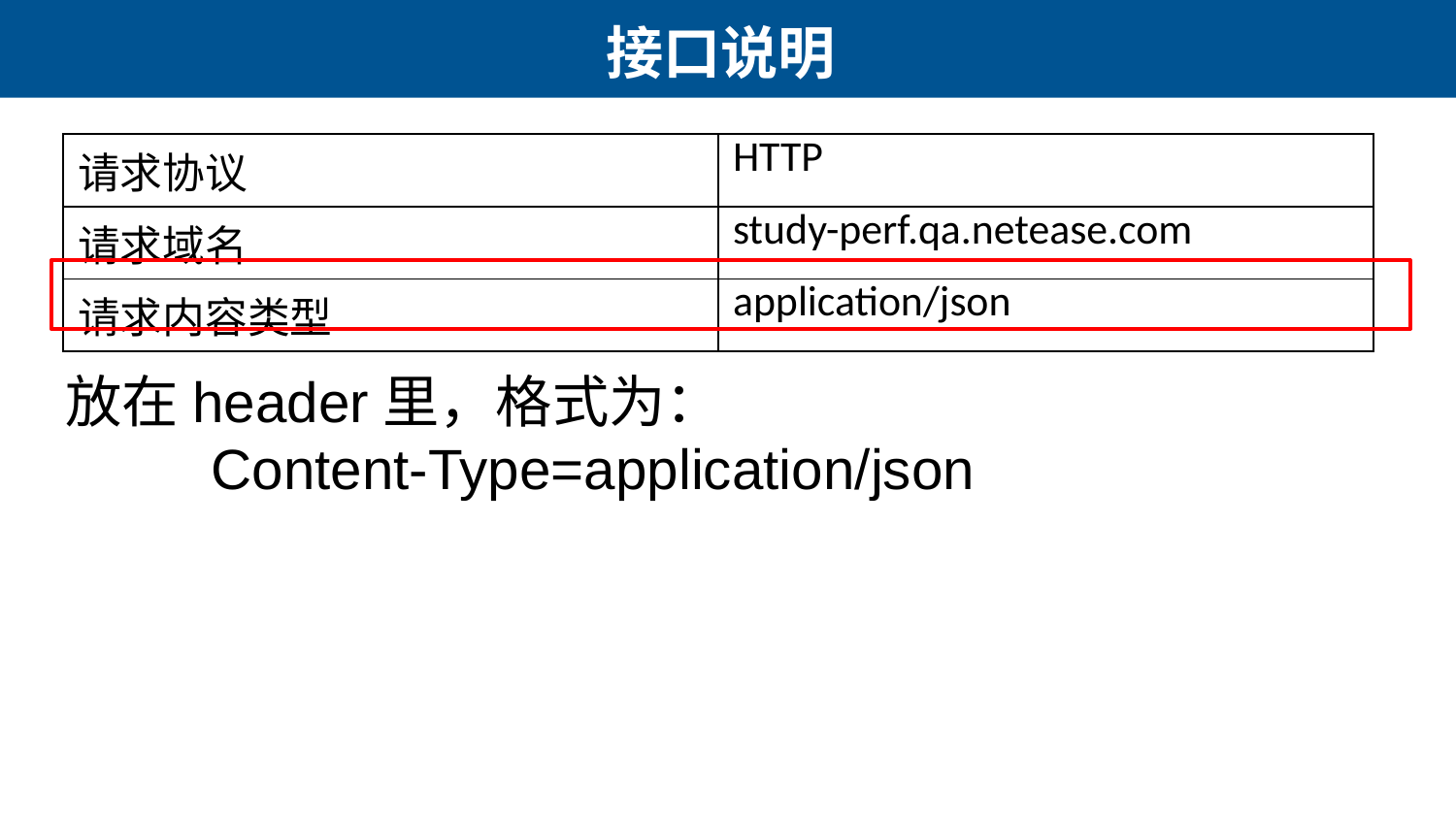

# 接口说明
| 请求协议 | HTTP |
| --- | --- |
| 请求域名 | study-perf.qa.netease.com |
| 请求内容类型 | application/json |

放在header里，格式为：
	Content-Type=application/json